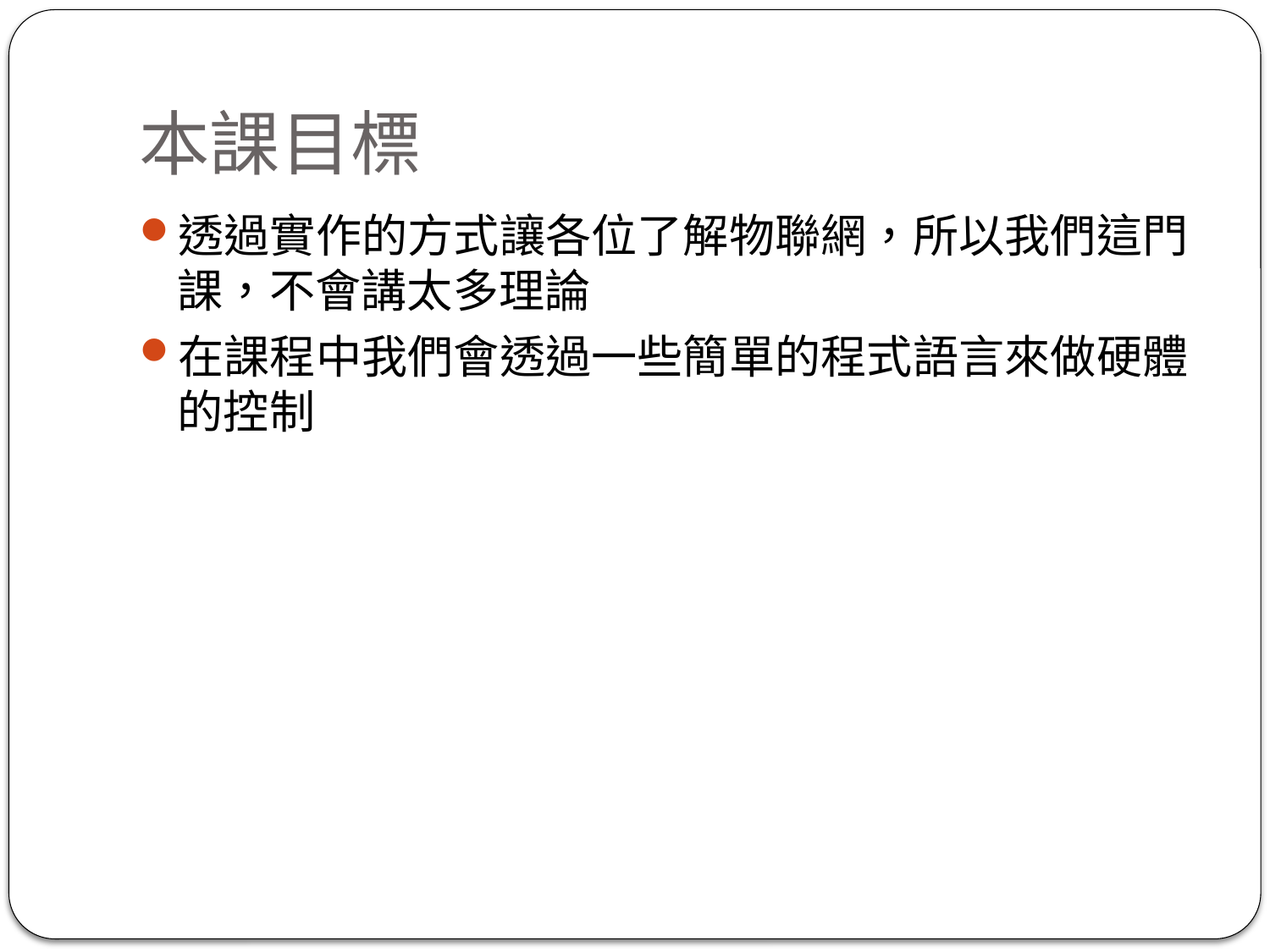

# 本課目標
透過實作的方式讓各位了解物聯網，所以我們這門課，不會講太多理論
在課程中我們會透過一些簡單的程式語言來做硬體的控制